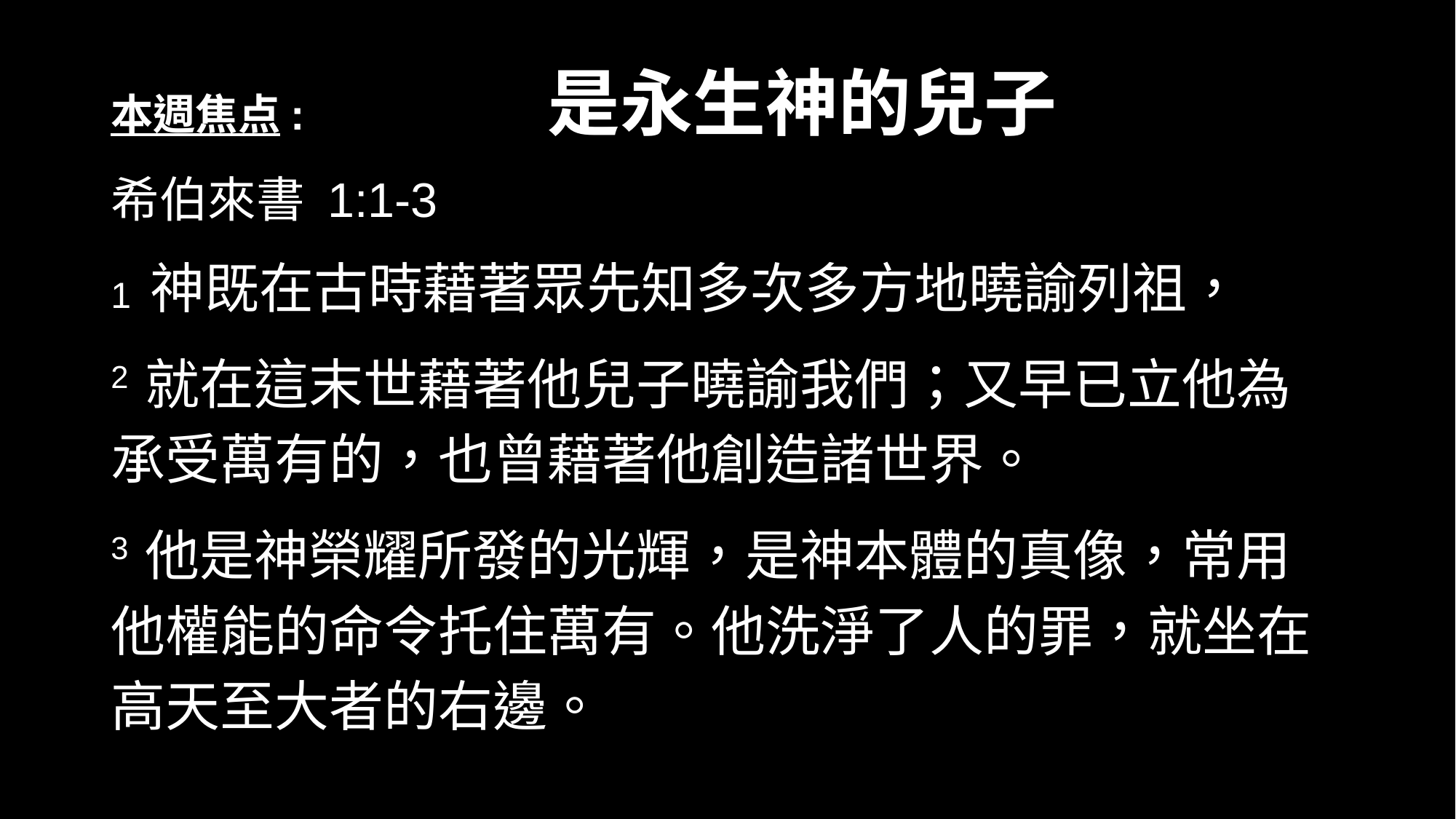

本週焦点:			是永生神的兒子
希伯來書 1:1-3

1 神既在古時藉著眾先知多次多方地曉諭列祖，

2 就在這末世藉著他兒子曉諭我們；又早已立他為承受萬有的，也曾藉著他創造諸世界。

3 他是神榮耀所發的光輝，是神本體的真像，常用他權能的命令托住萬有。他洗淨了人的罪，就坐在高天至大者的右邊。
#